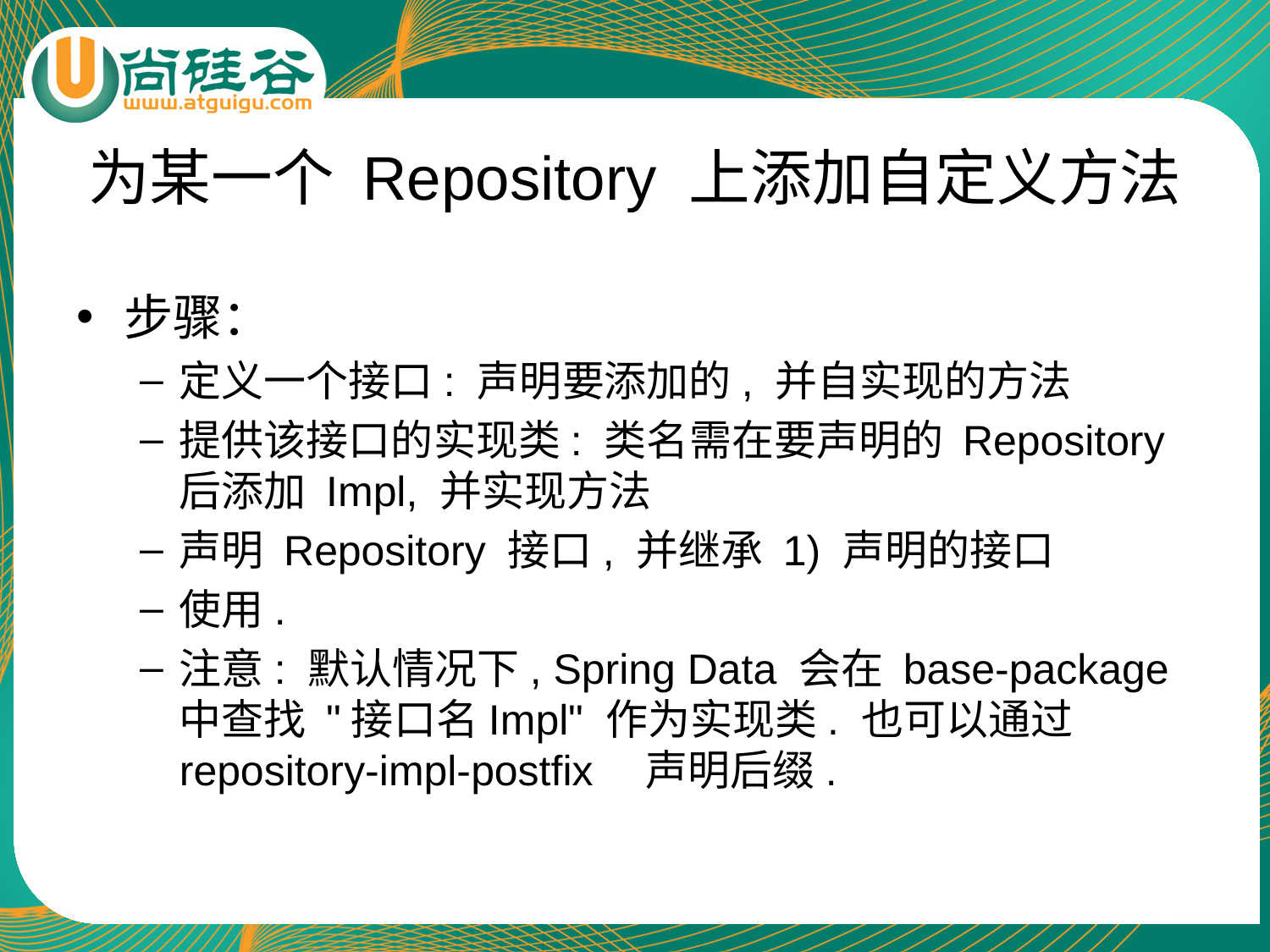

# 为某一个 Repository 上添加自定义方法
步骤：
定义一个接口: 声明要添加的, 并自实现的方法
提供该接口的实现类: 类名需在要声明的 Repository 后添加 Impl, 并实现方法
声明 Repository 接口, 并继承 1) 声明的接口
使用.
注意: 默认情况下, Spring Data 会在 base-package 中查找 "接口名Impl" 作为实现类. 也可以通过　repository-impl-postfix　声明后缀.